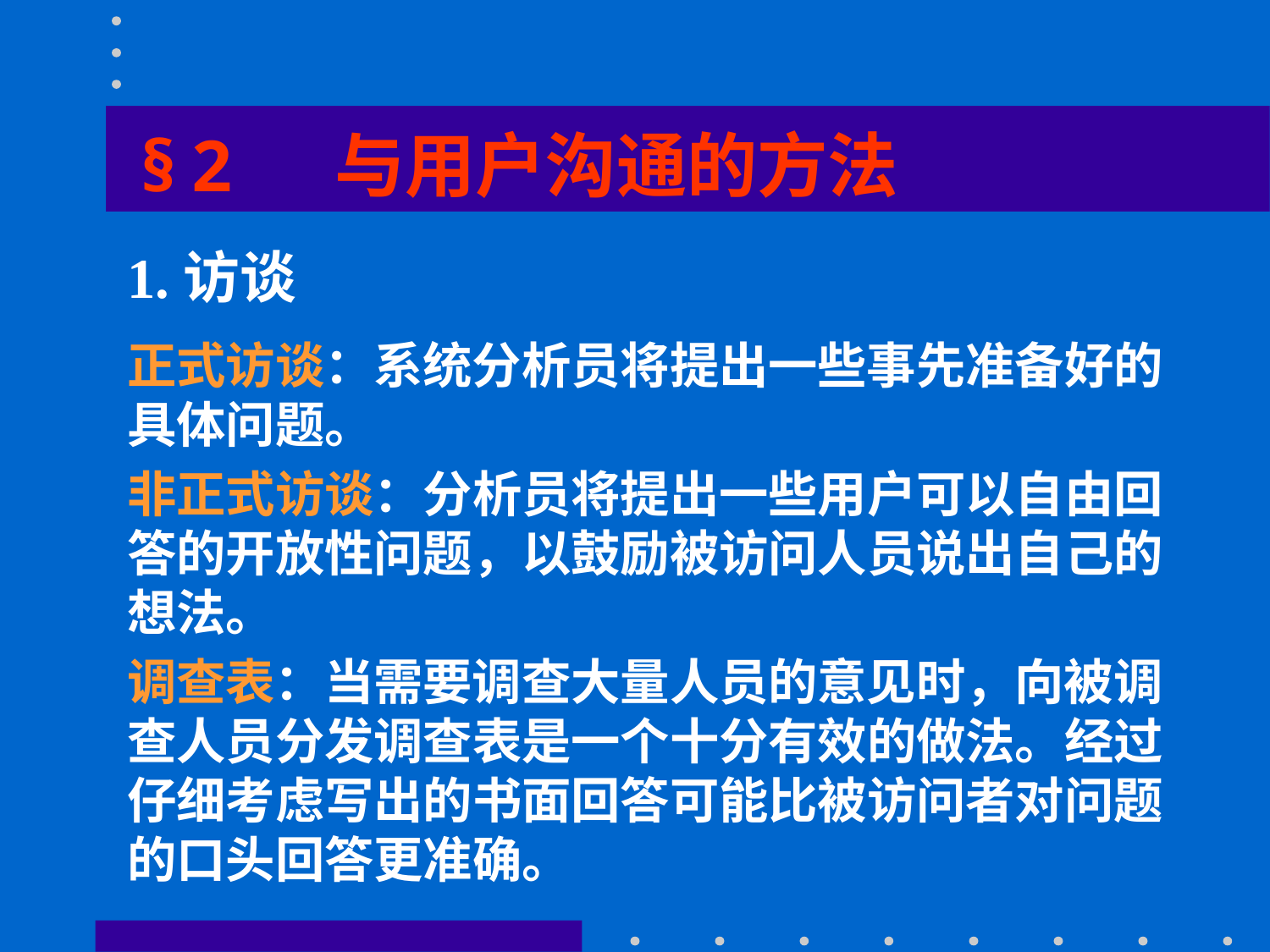

§ 2  与用户沟通的方法
1.访谈
正式访谈：系统分析员将提出一些事先准备好的具体问题。
非正式访谈：分析员将提出一些用户可以自由回答的开放性问题，以鼓励被访问人员说出自己的想法。
调查表：当需要调查大量人员的意见时，向被调查人员分发调查表是一个十分有效的做法。经过仔细考虑写出的书面回答可能比被访问者对问题的口头回答更准确。